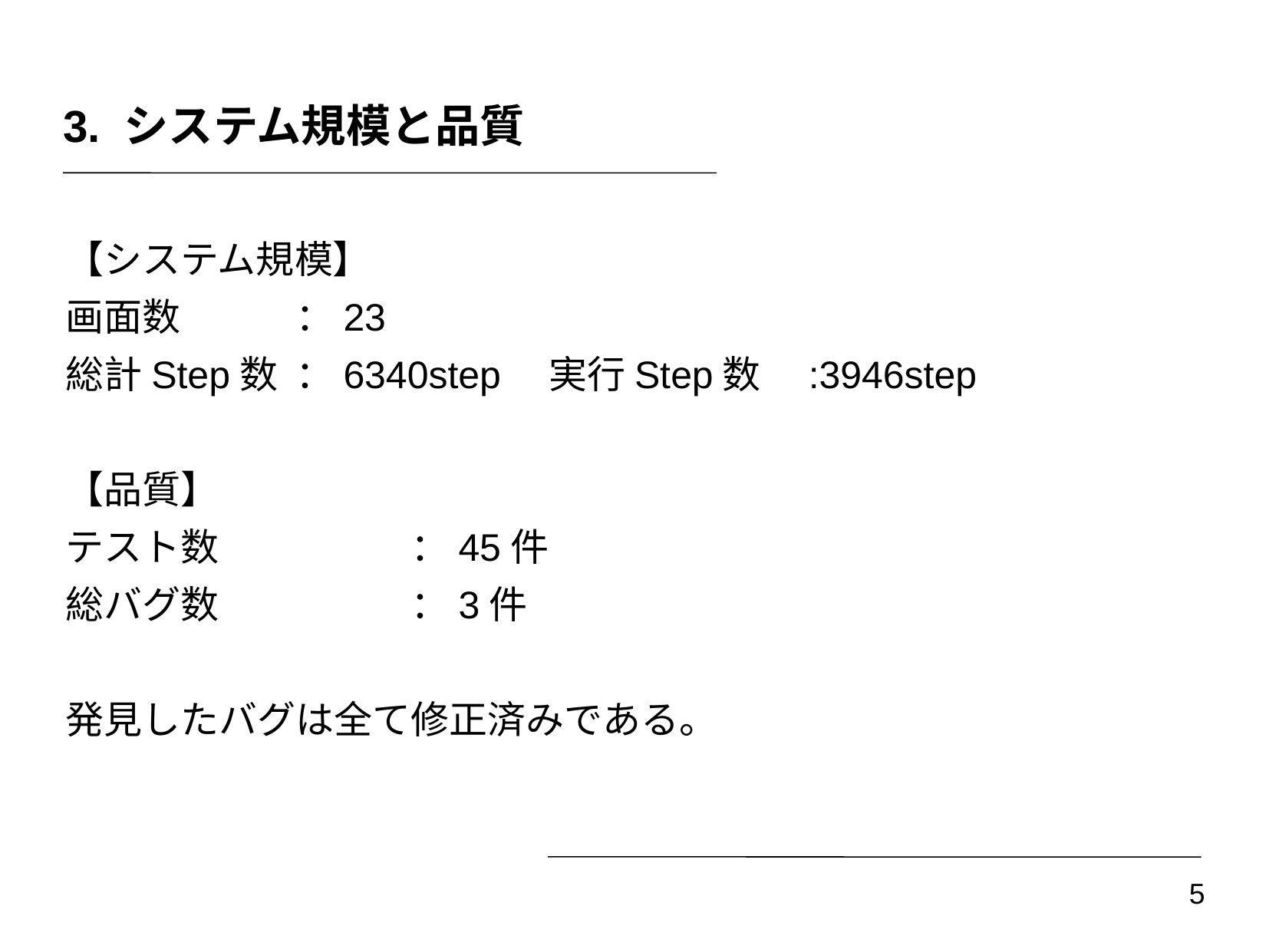

3. システム規模と品質
【システム規模】
画面数	：23
総計Step数	：6340step　実行Step数　:3946step

【品質】
テスト数		：45件
総バグ数		：3件

発見したバグは全て修正済みである。
5